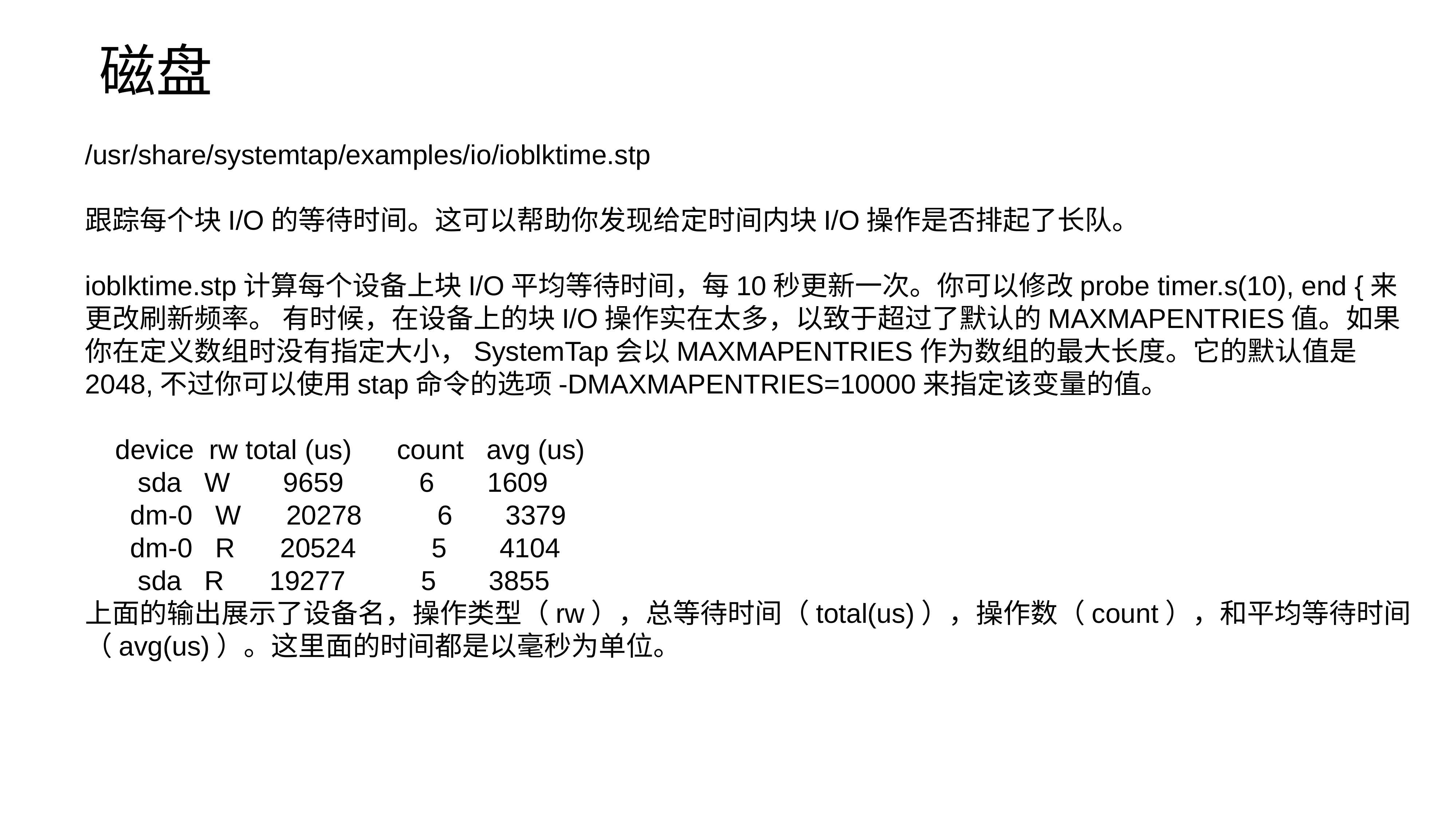

磁盘
/usr/share/systemtap/examples/io/ioblktime.stp

跟踪每个块I/O的等待时间。这可以帮助你发现给定时间内块I/O操作是否排起了长队。

ioblktime.stp计算每个设备上块I/O平均等待时间，每10秒更新一次。你可以修改probe timer.s(10), end {来更改刷新频率。 有时候，在设备上的块I/O操作实在太多，以致于超过了默认的MAXMAPENTRIES值。如果你在定义数组时没有指定大小，SystemTap会以MAXMAPENTRIES作为数组的最大长度。它的默认值是2048,不过你可以使用stap命令的选项-DMAXMAPENTRIES=10000来指定该变量的值。

    device  rw total (us)      count   avg (us)
       sda   W       9659          6       1609
      dm-0   W      20278          6       3379
      dm-0   R      20524          5       4104
       sda   R      19277          5       3855
上面的输出展示了设备名，操作类型（rw），总等待时间（total(us)），操作数（count），和平均等待时间（avg(us)）。这里面的时间都是以毫秒为单位。